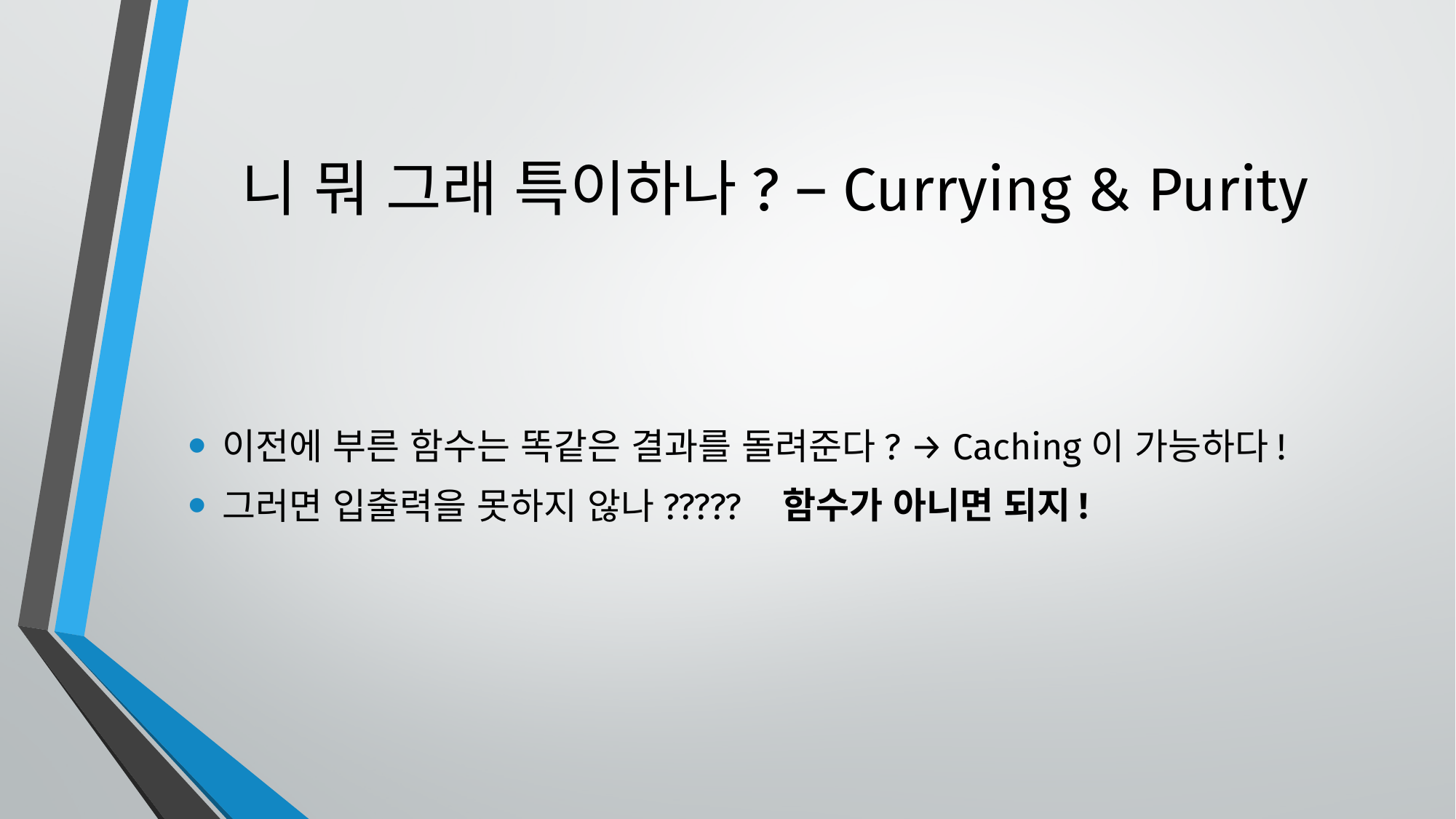

# 니 뭐 그래 특이하나? – Currying & Purity
이전에 부른 함수는 똑같은 결과를 돌려준다? → Caching이 가능하다!
그러면 입출력을 못하지 않나?????

함수가 아니면 되지!